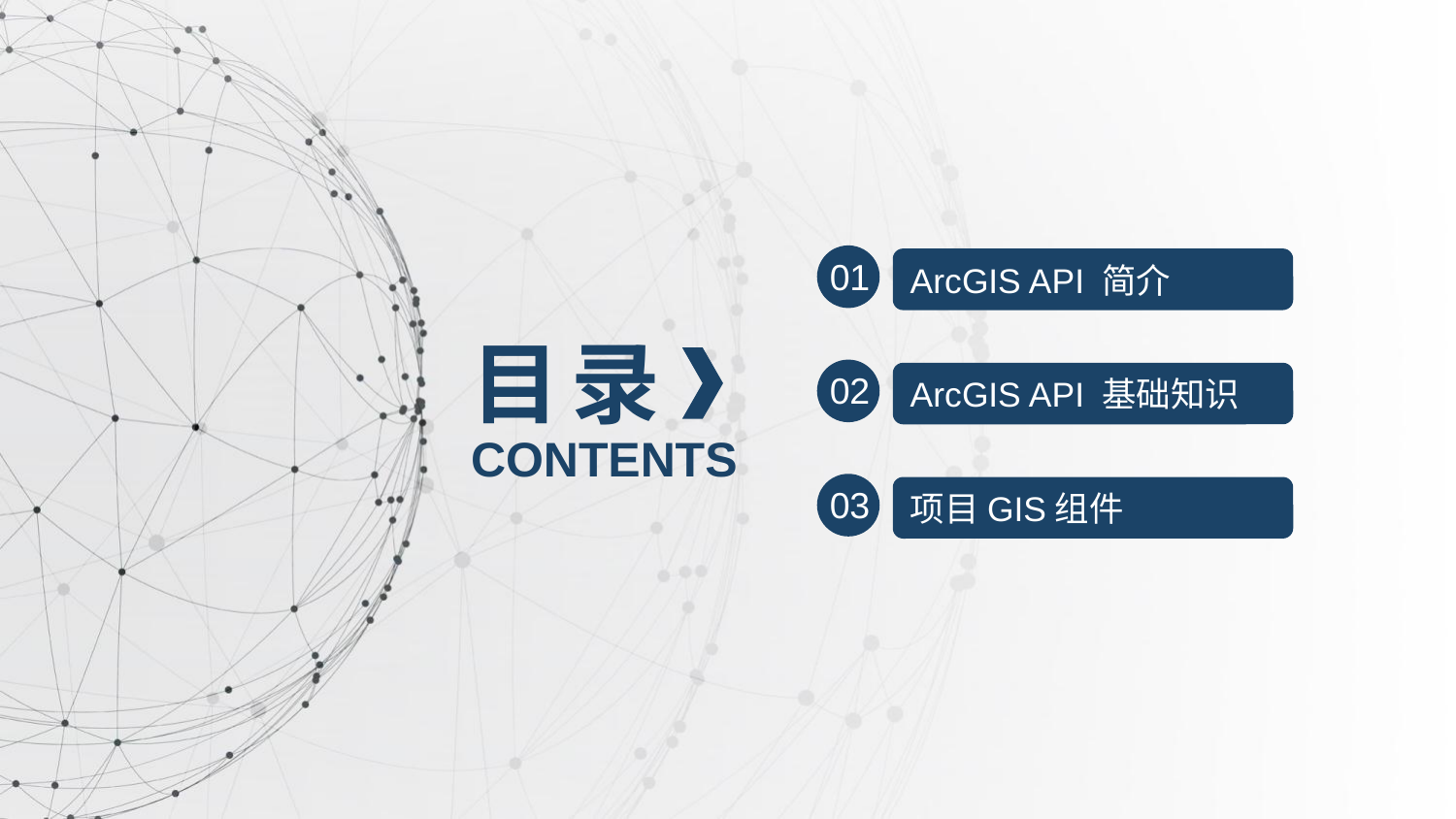

01
ArcGIS API 简介
目 录

02
ArcGIS API 基础知识
CONTENTS

03
项目GIS组件